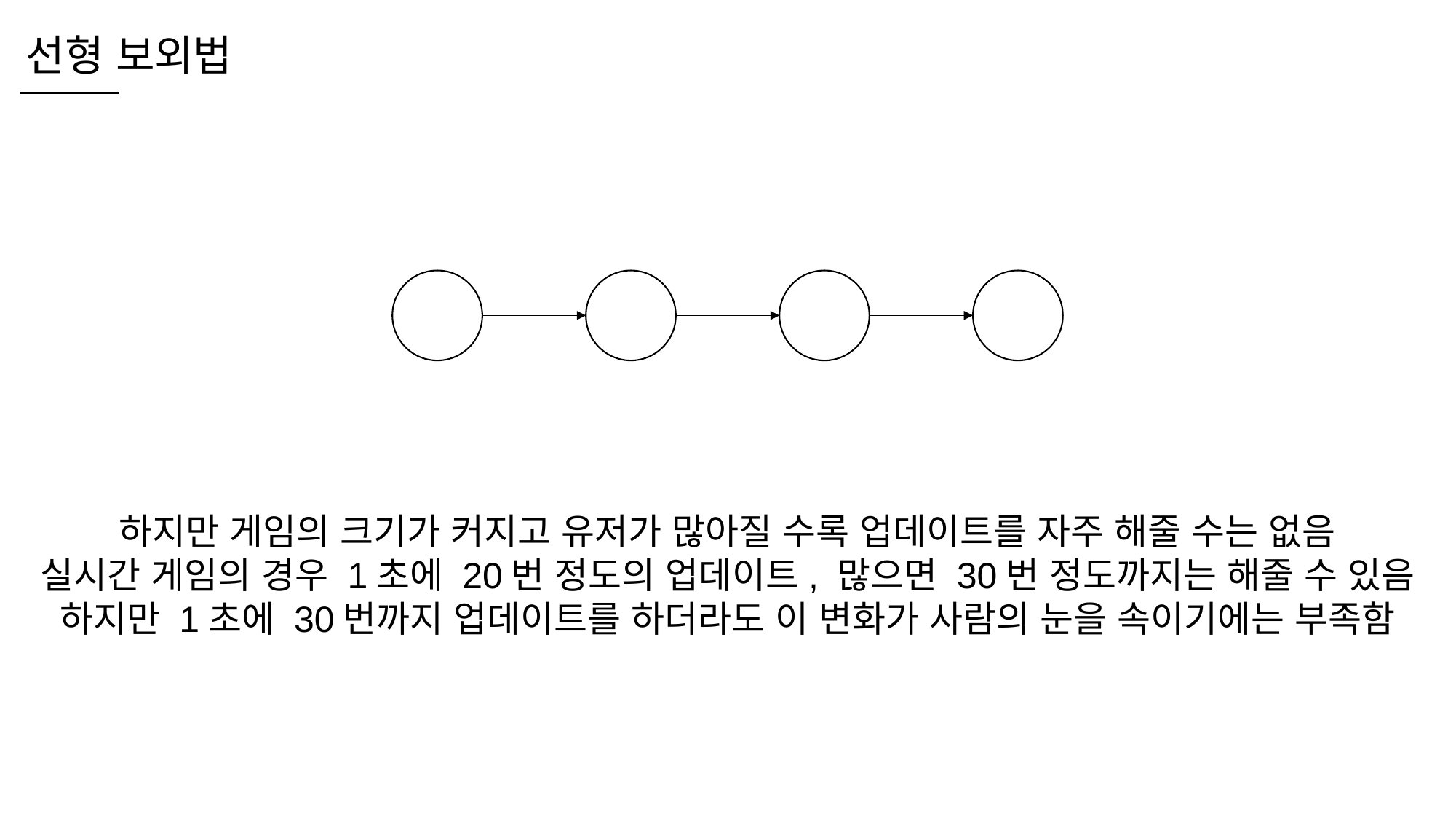

선형 보외법

하지만 게임의 크기가 커지고 유저가 많아질 수록 업데이트를 자주 해줄 수는 없음
실시간 게임의 경우 1초에 20번 정도의 업데이트, 많으면 30번 정도까지는 해줄 수 있음
하지만 1초에 30번까지 업데이트를 하더라도 이 변화가 사람의 눈을 속이기에는 부족함